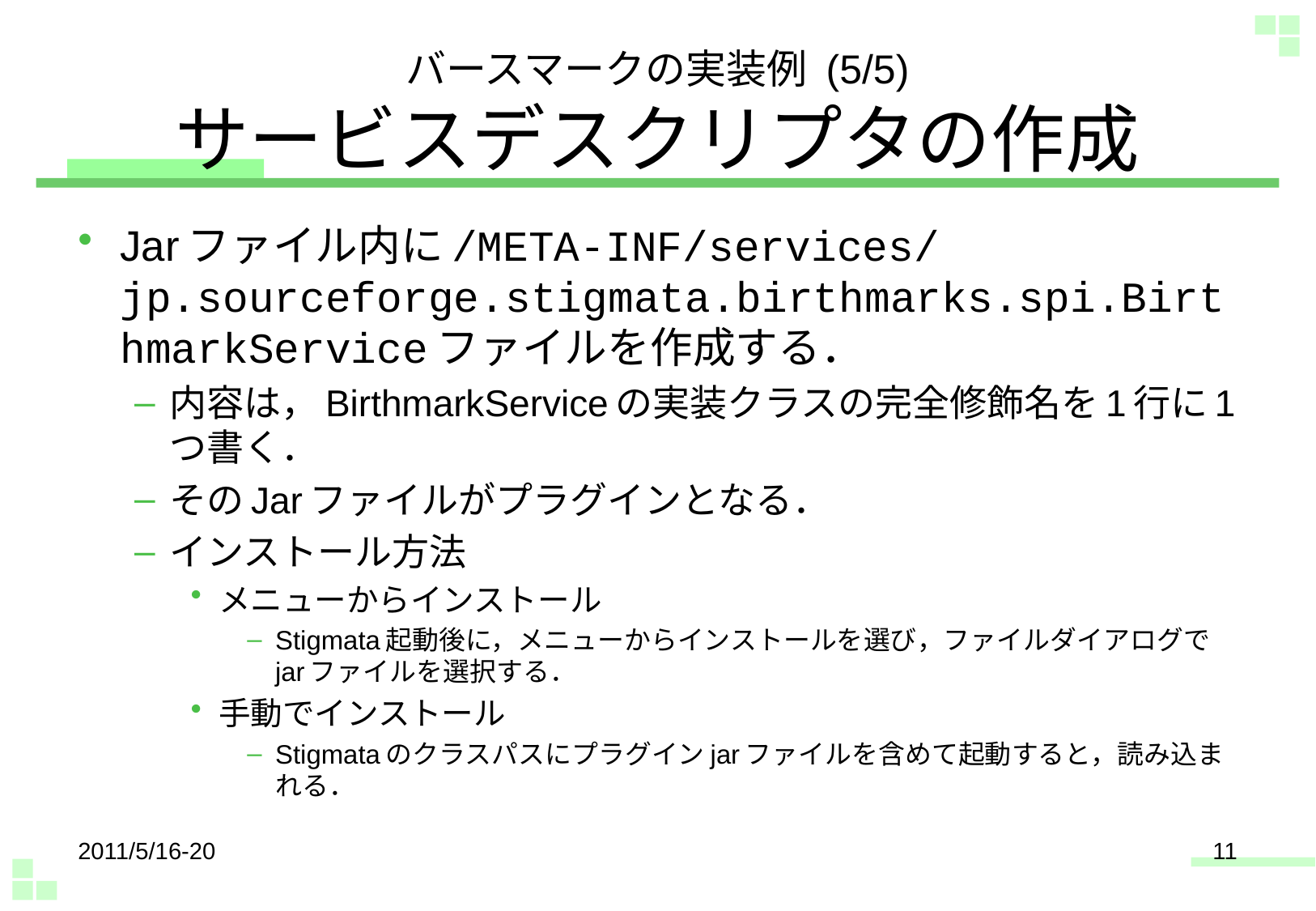

# バースマークの実装例 (5/5) サービスデスクリプタの作成
Jarファイル内に/META-INF/services/jp.sourceforge.stigmata.birthmarks.spi.BirthmarkServiceファイルを作成する．
内容は，BirthmarkServiceの実装クラスの完全修飾名を1行に1つ書く．
そのJarファイルがプラグインとなる．
インストール方法
メニューからインストール
Stigmata起動後に，メニューからインストールを選び，ファイルダイアログでjarファイルを選択する．
手動でインストール
Stigmataのクラスパスにプラグインjarファイルを含めて起動すると，読み込まれる．
2011/5/16-20
11